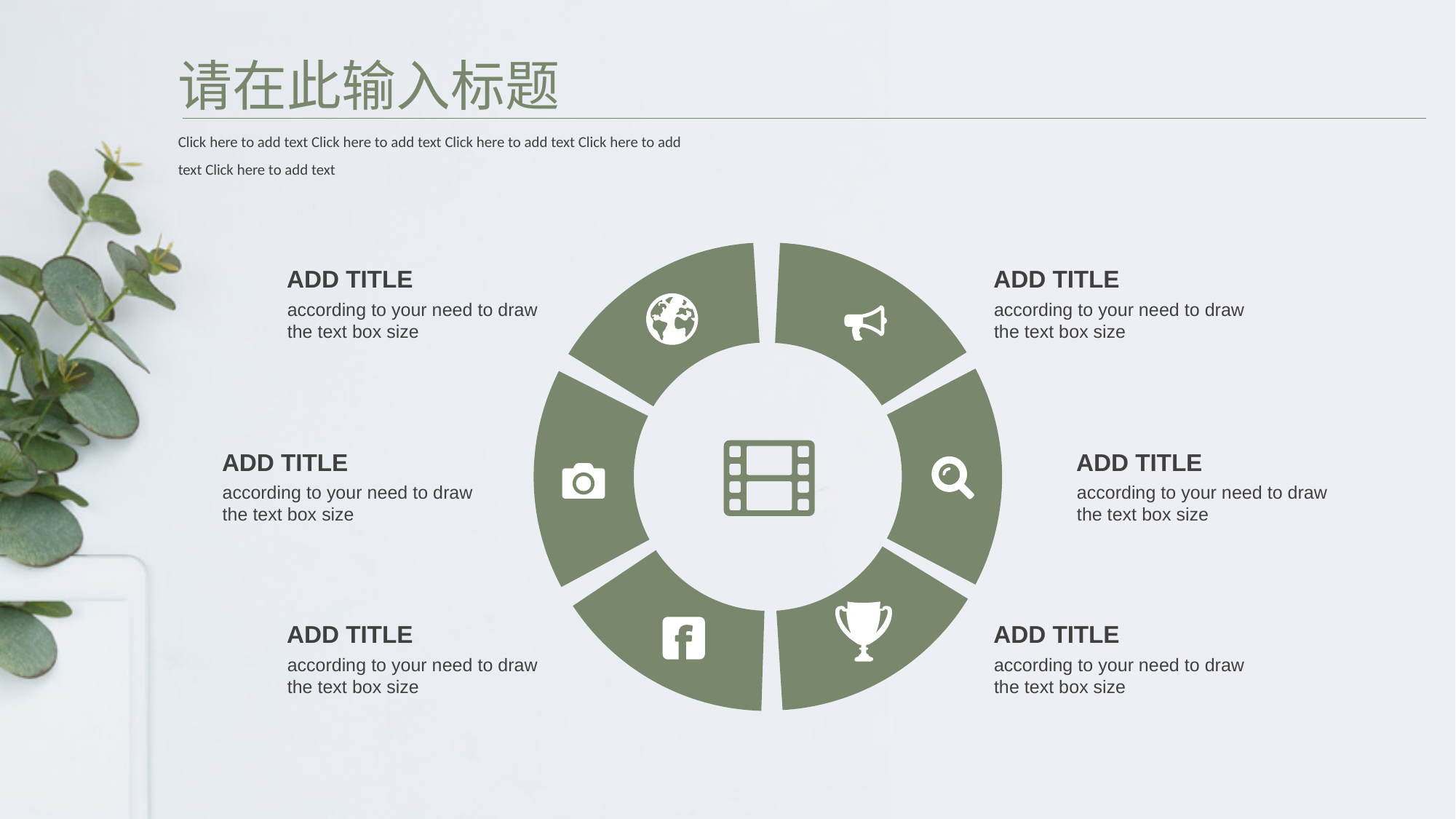

请在此输入标题
Click here to add text Click here to add text Click here to add text Click here to add text Click here to add text

ADD TITLE
according to your need to draw the text box size
ADD TITLE
according to your need to draw the text box size

ADD TITLE
according to your need to draw the text box size
ADD TITLE
according to your need to draw the text box size

ADD TITLE
according to your need to draw the text box size
ADD TITLE
according to your need to draw the text box size